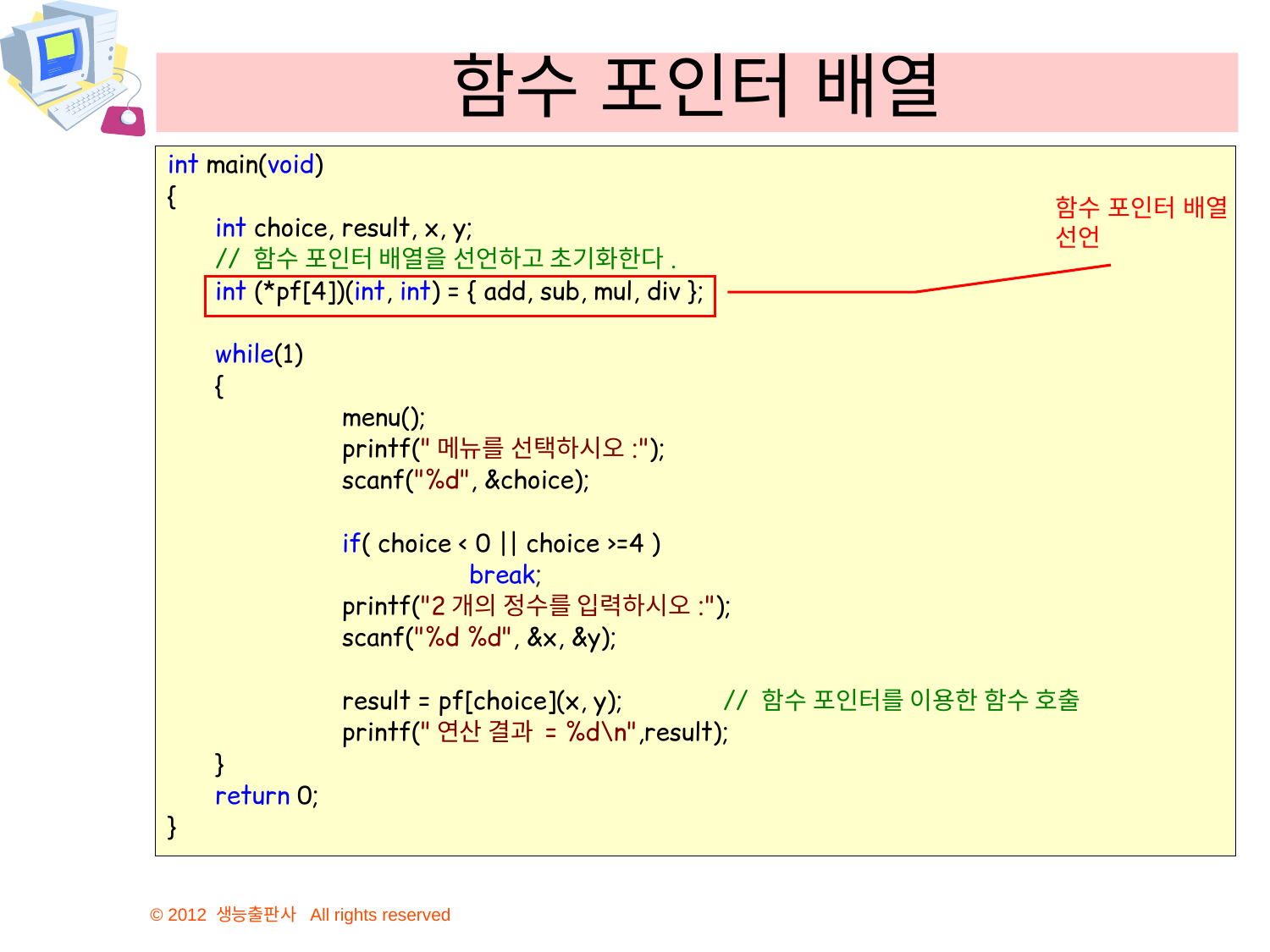

# 함수 포인터 배열
int main(void)
{
	int choice, result, x, y;
	// 함수 포인터 배열을 선언하고 초기화한다.
	int (*pf[4])(int, int) = { add, sub, mul, div };

	while(1)
	{
		menu();
		printf("메뉴를 선택하시오:");
		scanf("%d", &choice);

		if( choice < 0 || choice >=4 )
			break;
		printf("2개의 정수를 입력하시오:");
		scanf("%d %d", &x, &y);

		result = pf[choice](x, y);	// 함수 포인터를 이용한 함수 호출
		printf("연산 결과 = %d\n",result);
	}
	return 0;
}
함수 포인터 배열
선언